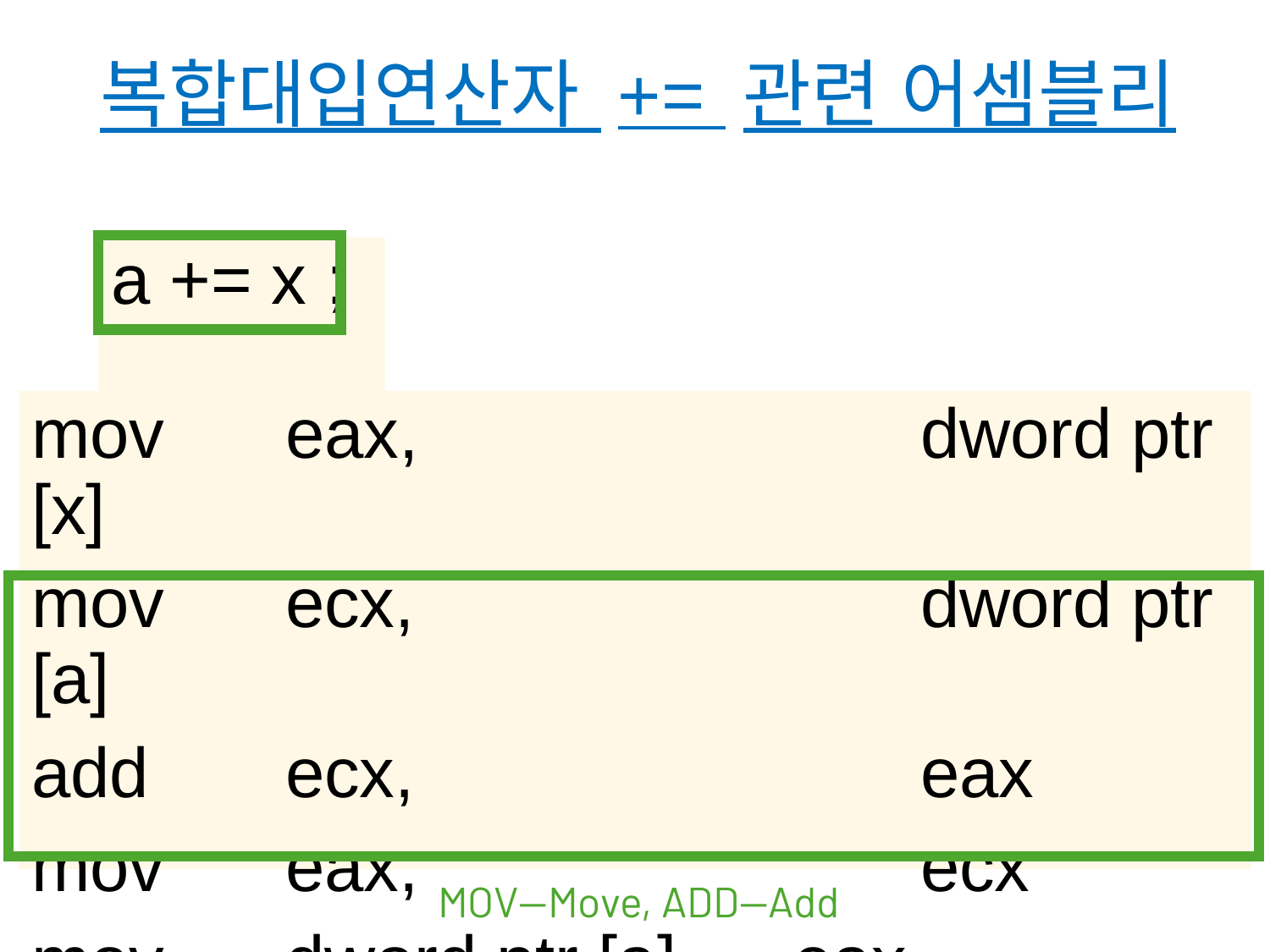

# 복합대입연산자 += 관련 어셈블리

a += x ;
mov	eax,				dword ptr [x]
mov	ecx,				dword ptr [a]
add		ecx,				eax
mov	eax,				ecx
mov	dword ptr [a],	eax

MOV—Move, ADD—Add